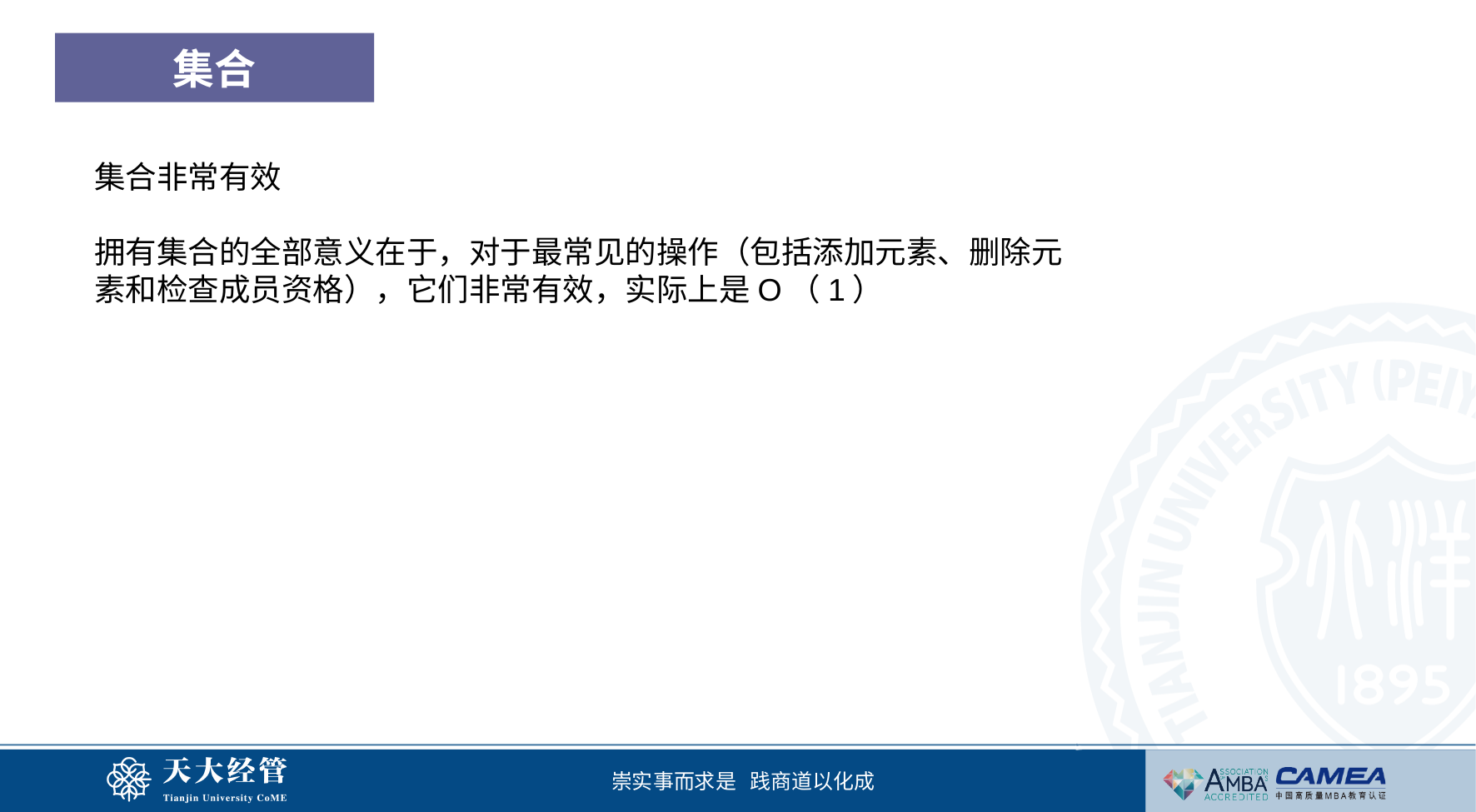

集合
集合非常有效

拥有集合的全部意义在于，对于最常见的操作（包括添加元素、删除元素和检查成员资格），它们非常有效，实际上是O（1）